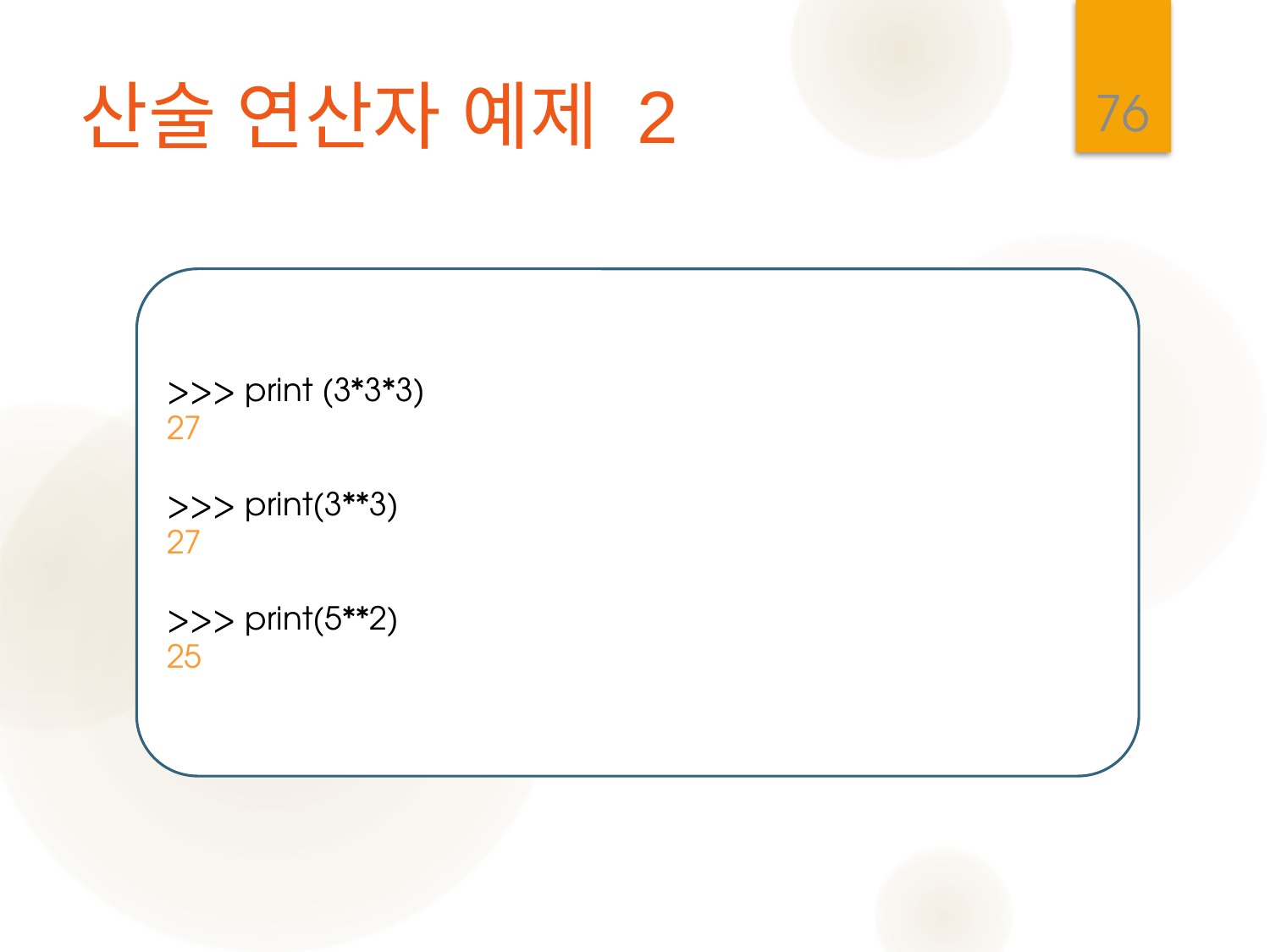

76
# 산술 연산자 예제 2
>>> print (3*3*3)
27

>>> print(3**3)
27

>>> print(5**2)
25